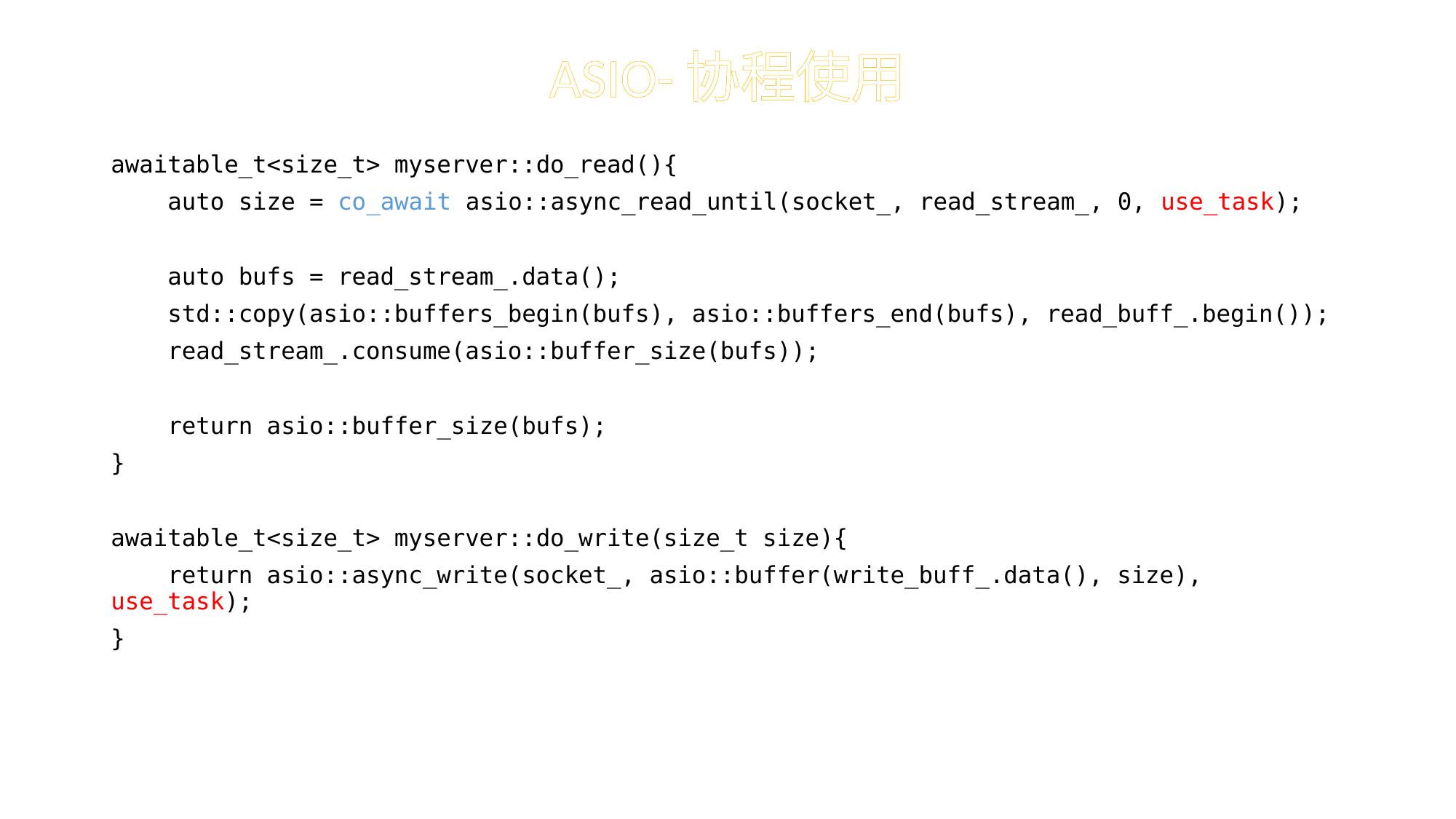

# ASIO-协程使用
awaitable_t<size_t> myserver::do_read(){
    auto size = co_await asio::async_read_until(socket_, read_stream_, 0, use_task);

    auto bufs = read_stream_.data();
    std::copy(asio::buffers_begin(bufs), asio::buffers_end(bufs), read_buff_.begin());
    read_stream_.consume(asio::buffer_size(bufs));

    return asio::buffer_size(bufs);
}

awaitable_t<size_t> myserver::do_write(size_t size){
    return asio::async_write(socket_, asio::buffer(write_buff_.data(), size), use_task);
}